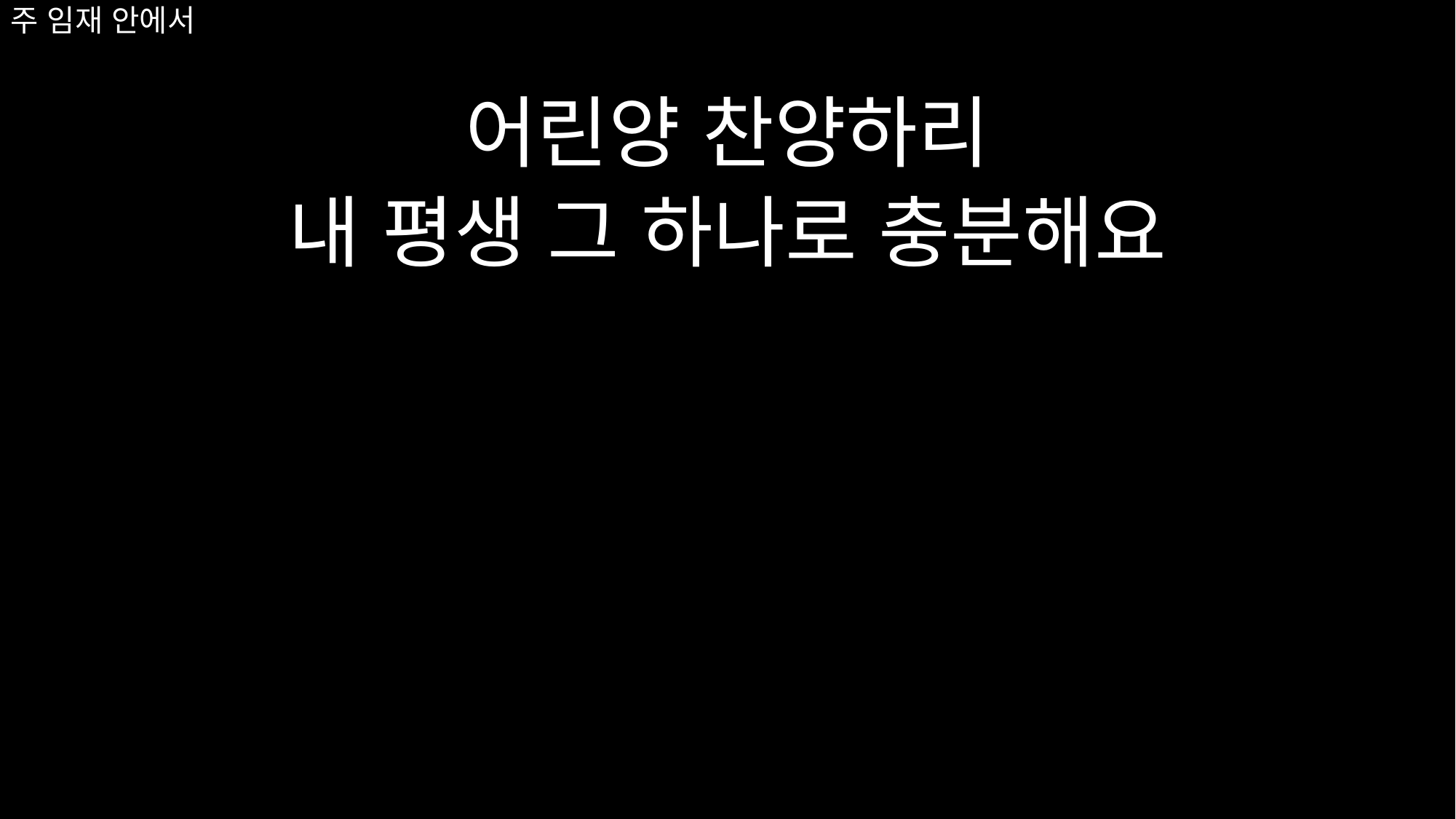

# 주 임재 안에서
어린양 찬양하리
내 평생 그 하나로 충분해요